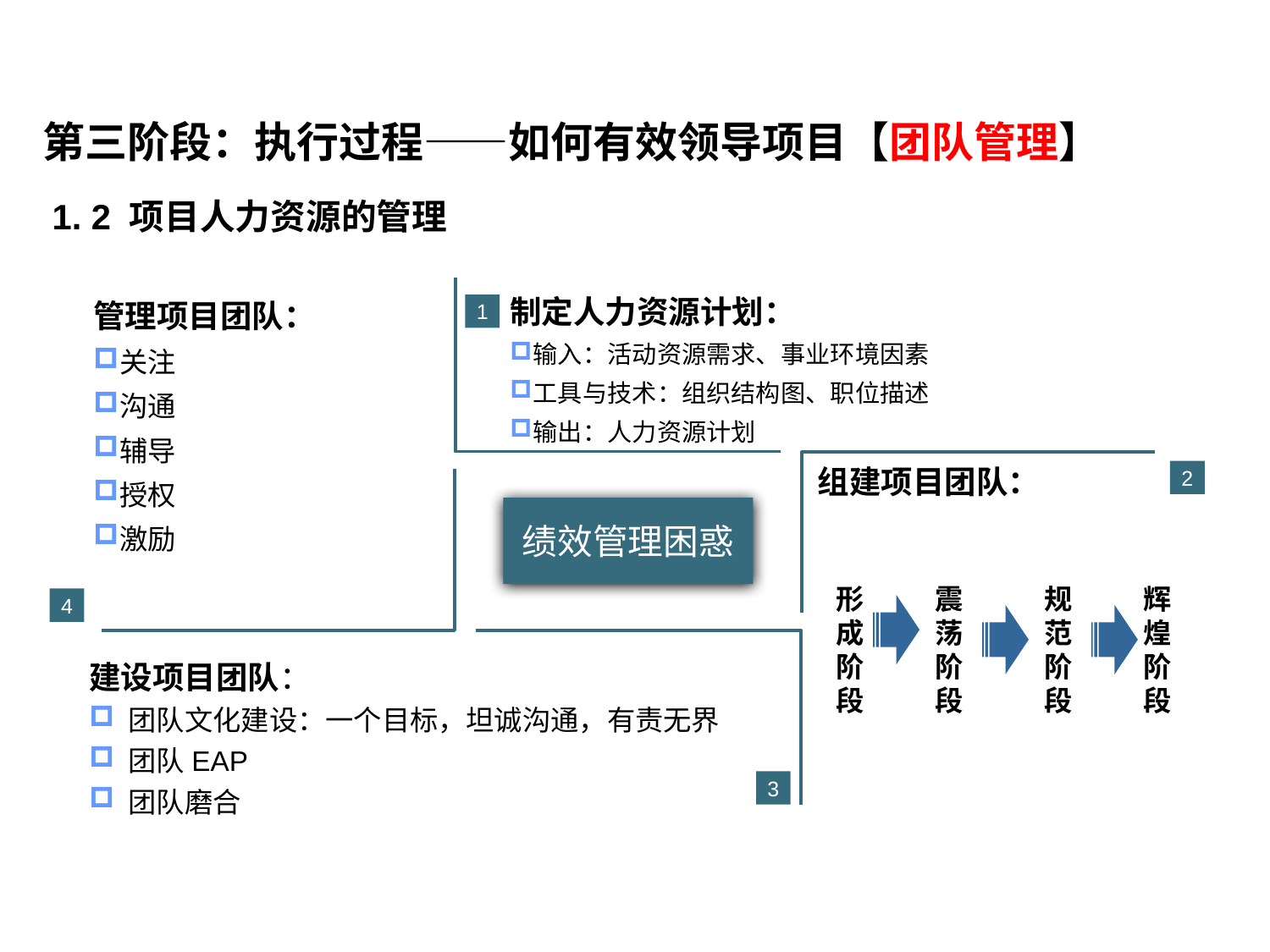

第三阶段：执行过程——如何有效领导项目【团队管理】
1. 2 项目人力资源的管理

制定人力资源计划：
输入：活动资源需求、事业环境因素
工具与技术：组织结构图、职位描述
输出：人力资源计划
管理项目团队：
关注
沟通
辅导
授权
激励
1

2
组建项目团队：
绩效管理困惑
4

建设项目团队：
 团队文化建设：一个目标，坦诚沟通，有责无界
 团队EAP
 团队磨合
3
形成阶段
震荡阶段
规范阶段
辉煌阶段